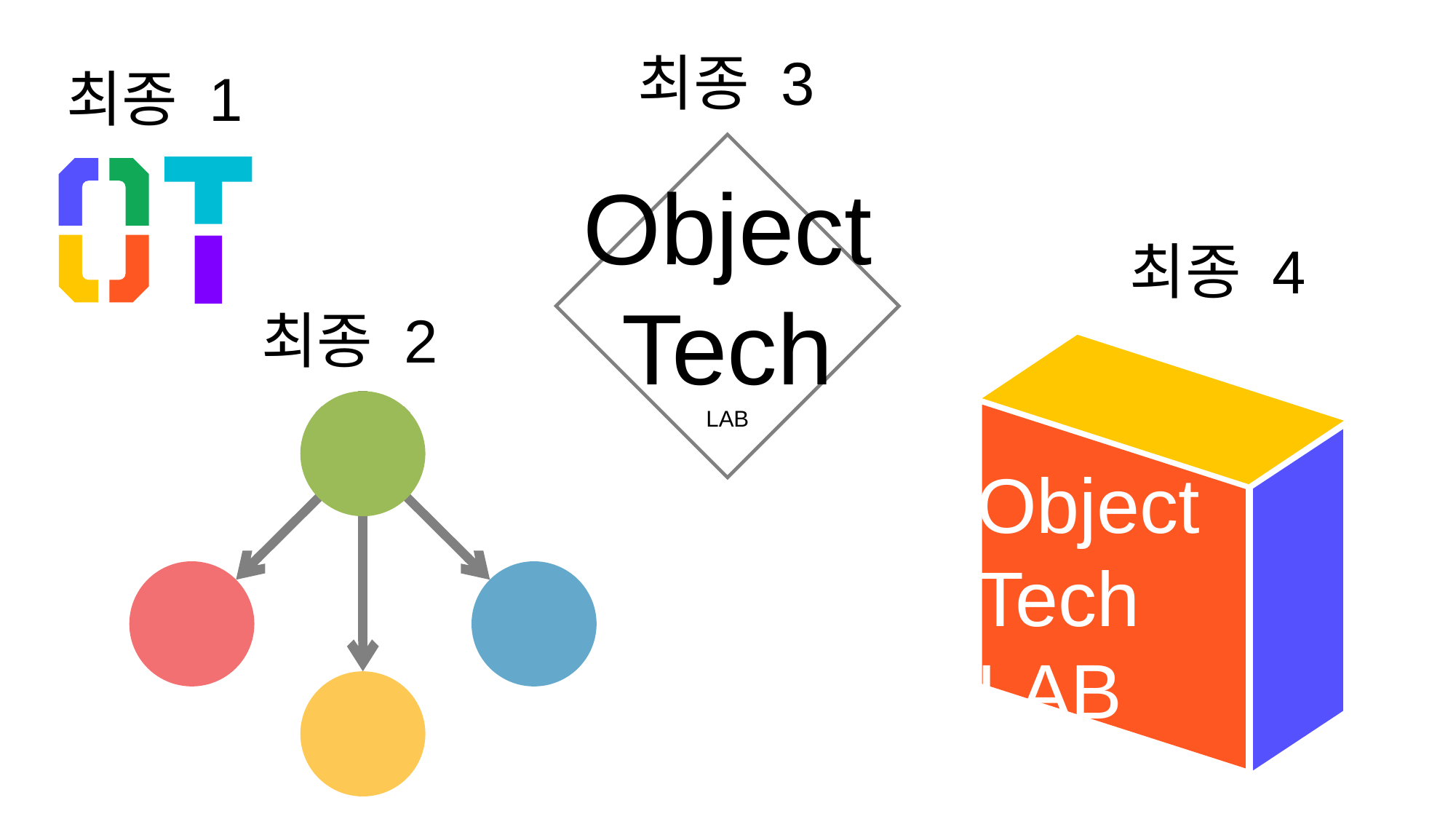

최종 3
최종 1

Object
Tech
LAB

최종 4
최종 2

Object
Tech
LAB